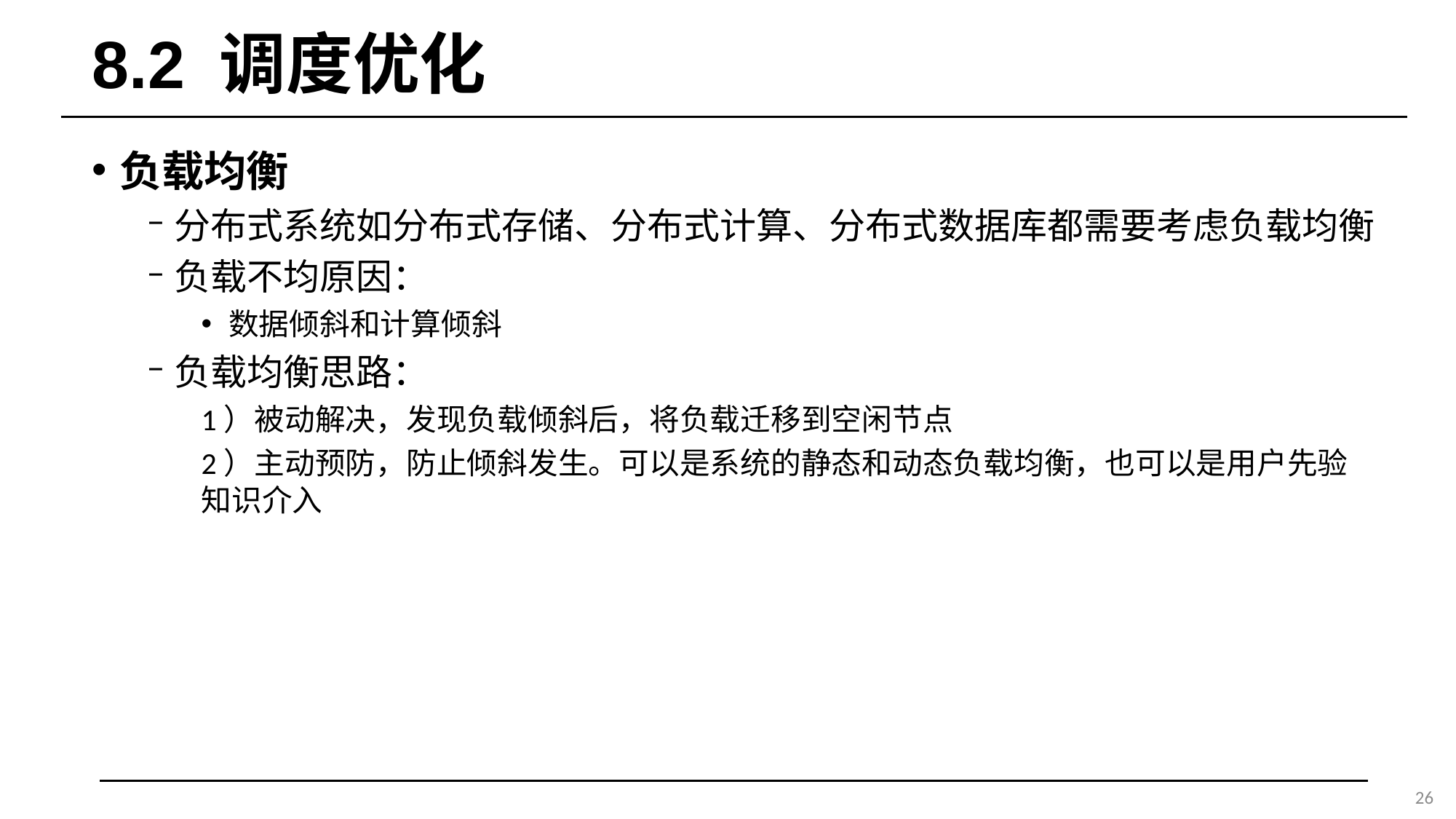

# 8.2 调度优化
负载均衡
分布式系统如分布式存储、分布式计算、分布式数据库都需要考虑负载均衡
负载不均原因：
数据倾斜和计算倾斜
负载均衡思路：
1）被动解决，发现负载倾斜后，将负载迁移到空闲节点
2）主动预防，防止倾斜发生。可以是系统的静态和动态负载均衡，也可以是用户先验知识介入

26